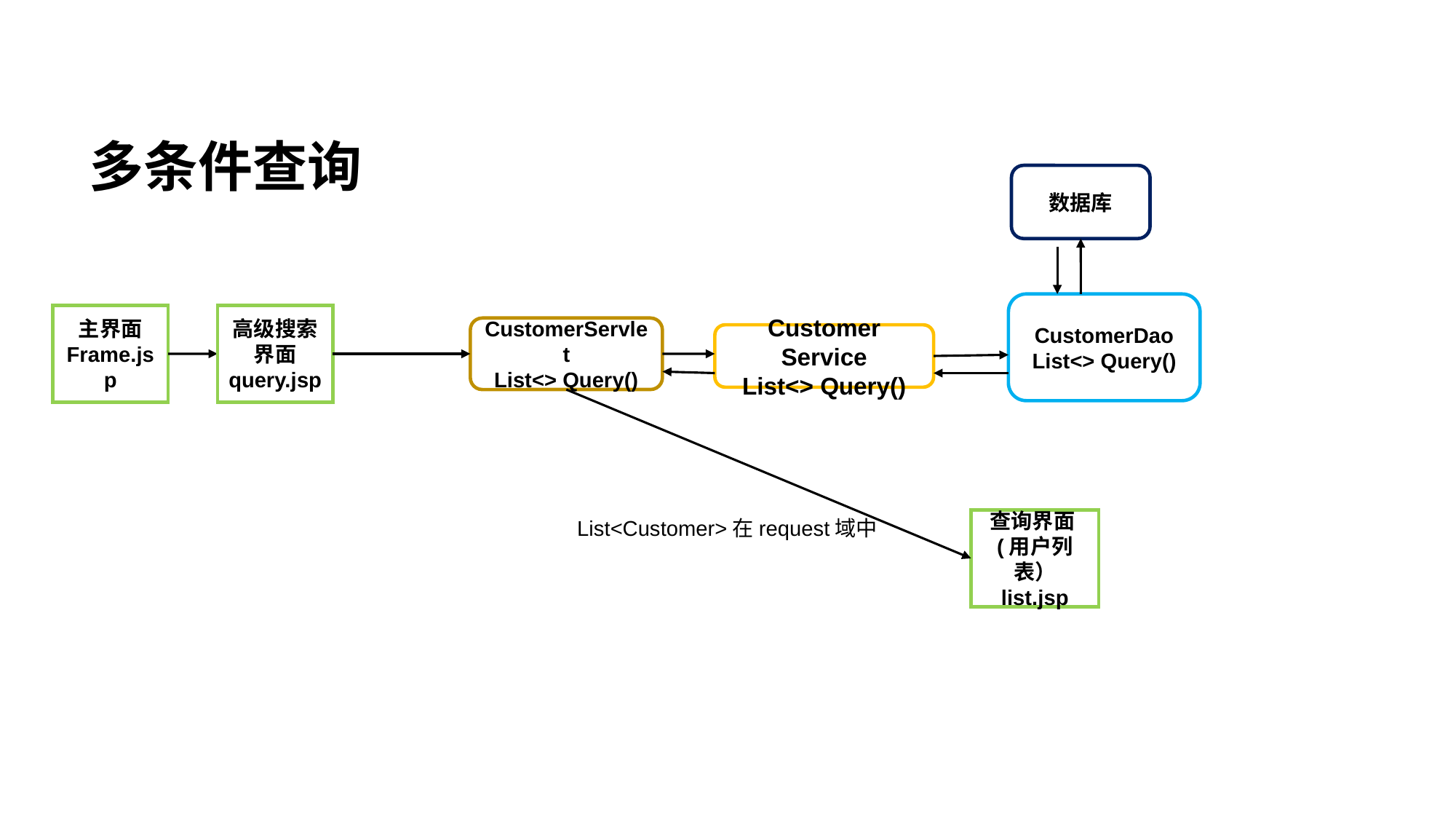

多条件查询
数据库
CustomerDao
List<> Query()
主界面
Frame.jsp
高级搜索界面
query.jsp
CustomerServlet
List<> Query()
Customer Service
List<> Query()
List<Customer>在request域中
查询界面(用户列表）
list.jsp